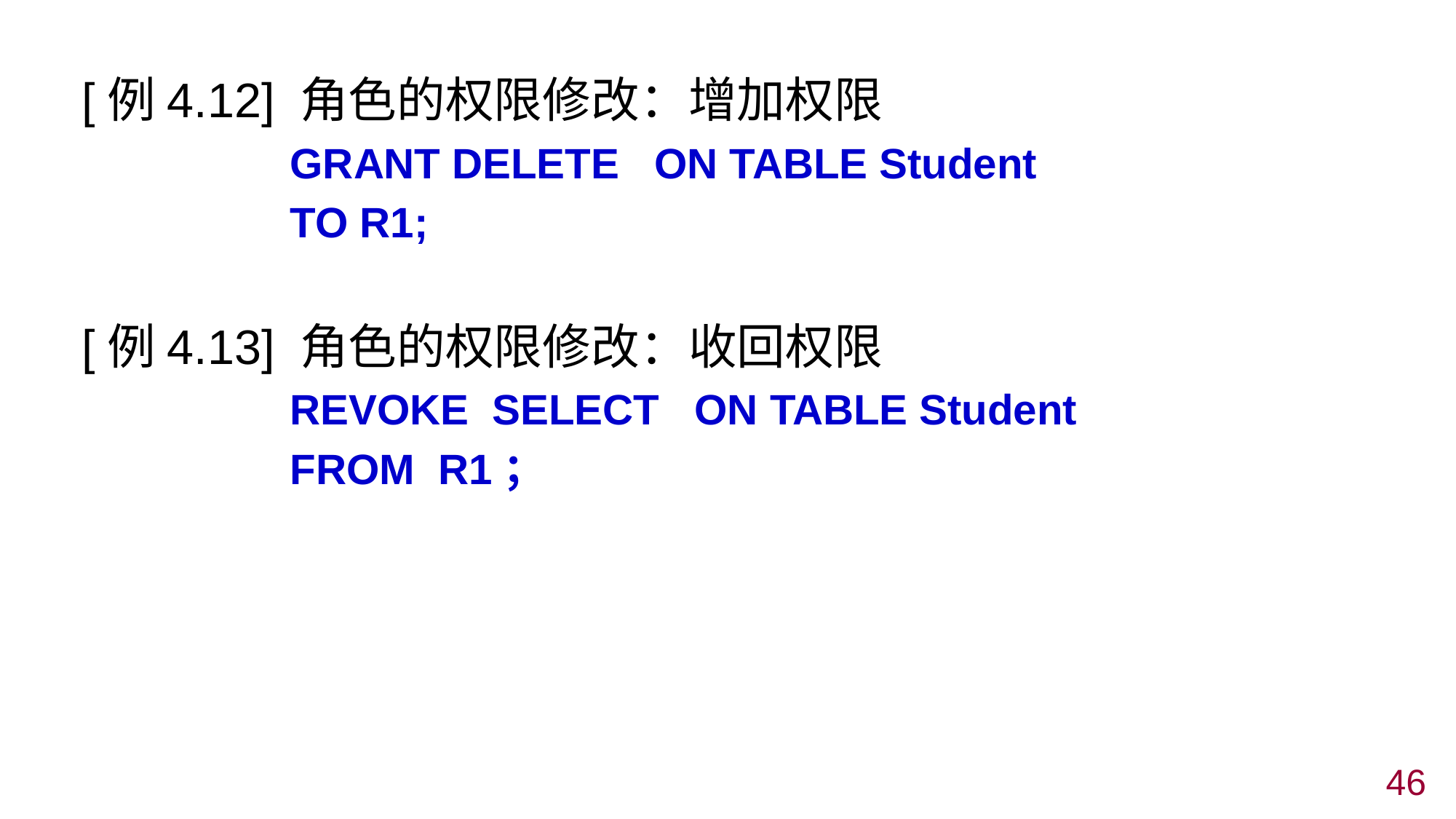

[例4.12] 角色的权限修改：增加权限
              GRANT DELETE   ON TABLE Student
              TO R1;

[例4.13] 角色的权限修改：收回权限
              REVOKE  SELECT   ON TABLE Student
              FROM  R1；
46